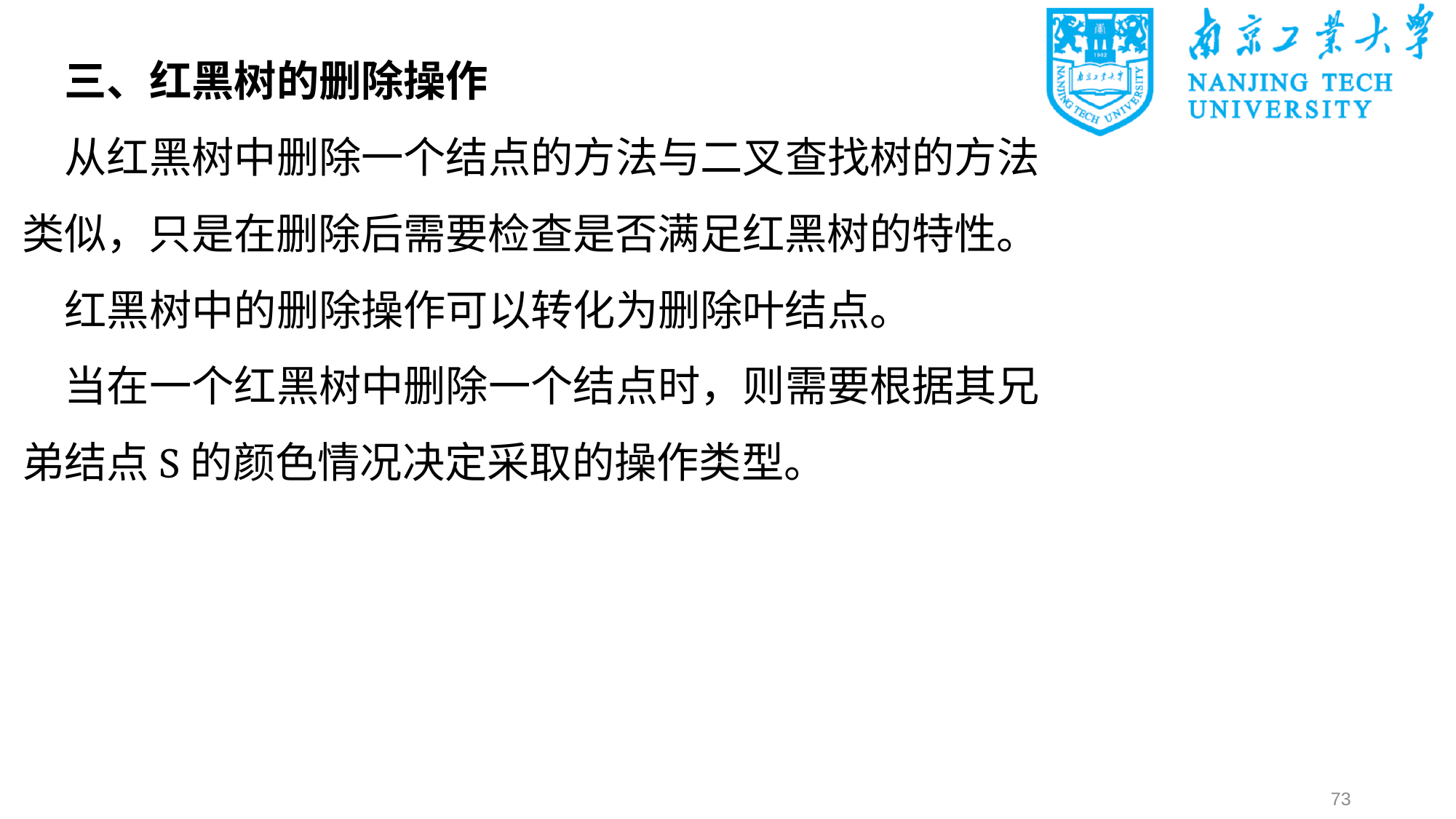

三、红黑树的删除操作
从红黑树中删除一个结点的方法与二叉查找树的方法类似，只是在删除后需要检查是否满足红黑树的特性。
红黑树中的删除操作可以转化为删除叶结点。
当在一个红黑树中删除一个结点时，则需要根据其兄弟结点S的颜色情况决定采取的操作类型。
73